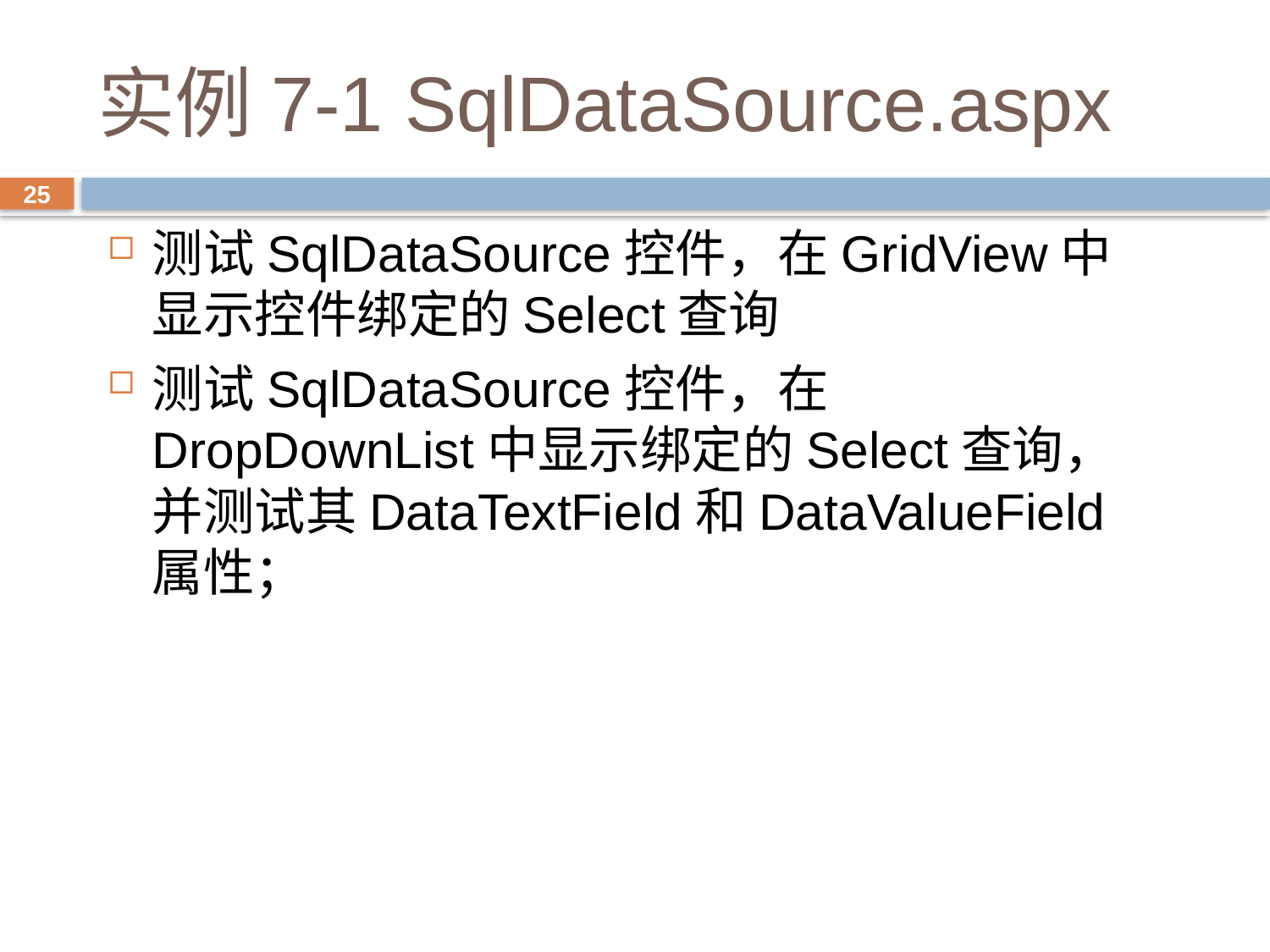

# 实例7-1 SqlDataSource.aspx
25
测试SqlDataSource控件，在GridView中显示控件绑定的Select查询
测试SqlDataSource控件，在DropDownList中显示绑定的Select查询，并测试其DataTextField和DataValueField属性；